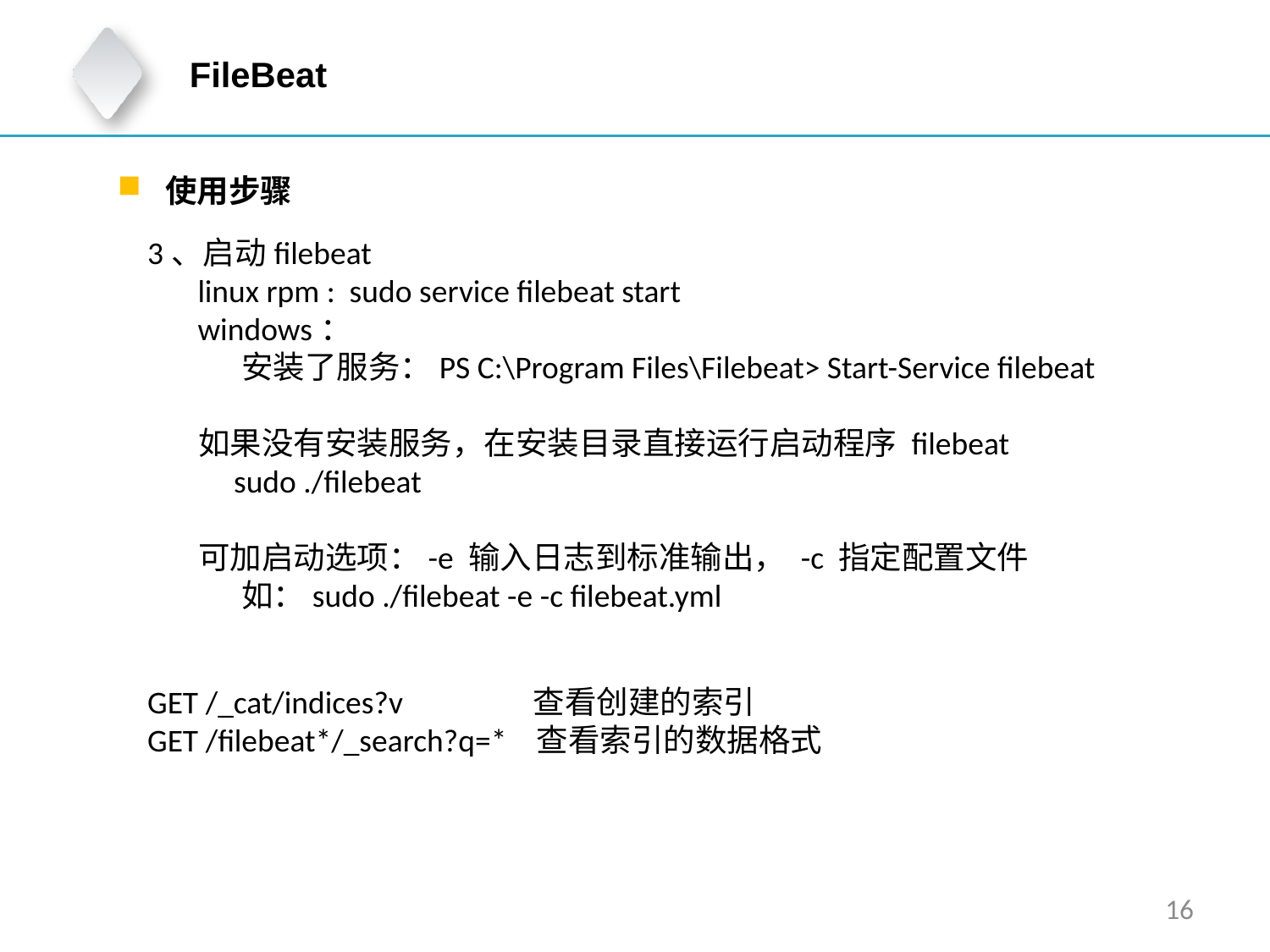

FileBeat
使用步骤
3、启动filebeat
       linux rpm :  sudo service filebeat start
       windows：
            安装了服务：PS C:\Program Files\Filebeat> Start-Service filebeat

      如果没有安装服务，在安装目录直接运行启动程序 filebeat
            sudo ./filebeat

      可加启动选项：-e 输入日志到标准输出， -c 指定配置文件
            如：sudo ./filebeat -e -c filebeat.yml
GET /_cat/indices?v                 查看创建的索引
GET /filebeat*/_search?q=*   查看索引的数据格式
16